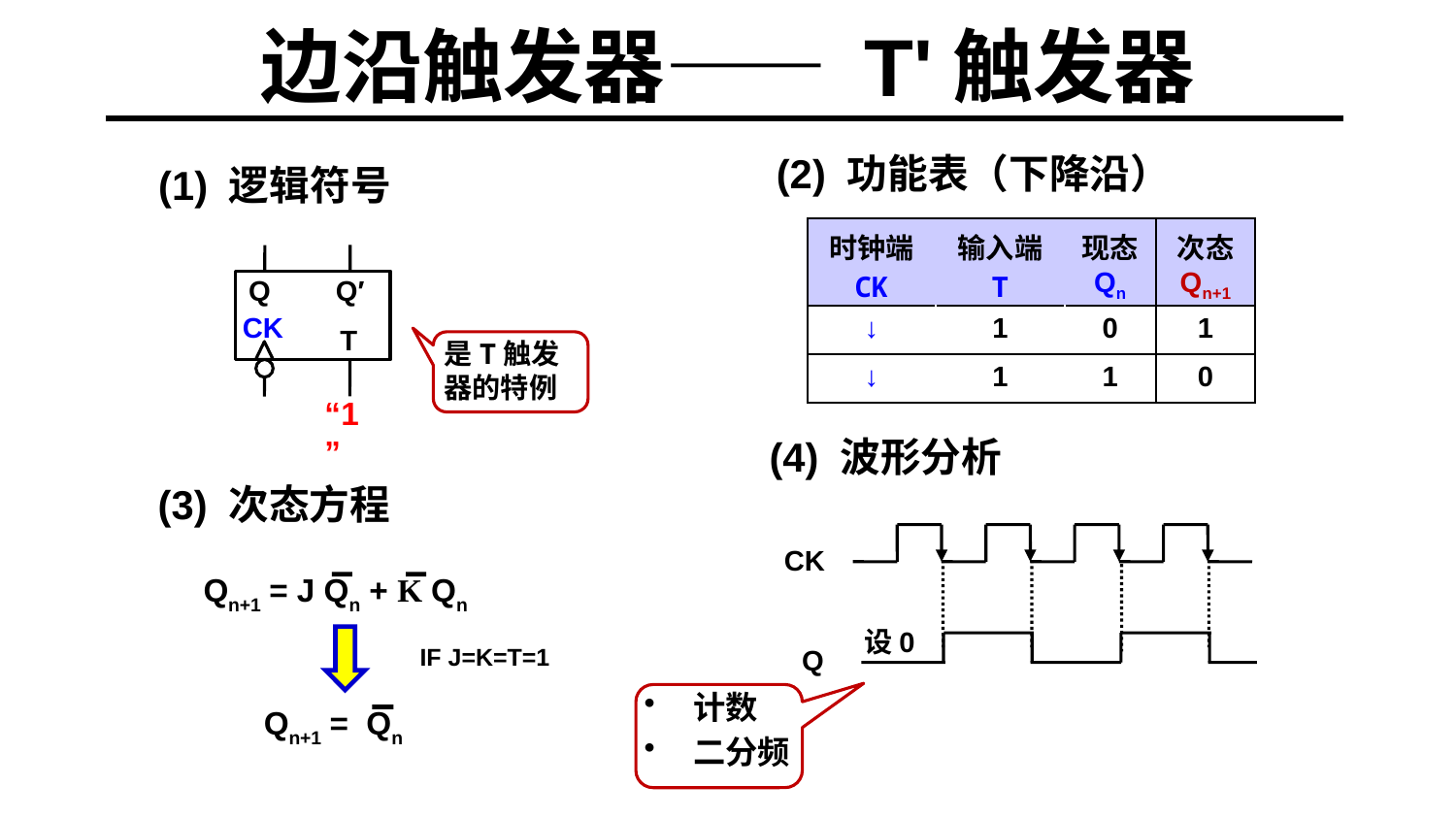

# 边沿触发器—— T'触发器
(2) 功能表（下降沿）
(1) 逻辑符号
| 时钟端 CK | 输入端 T | 现态 Qn | 次态 Qn+1 |
| --- | --- | --- | --- |
| ↓ | 1 | 0 | 1 |
| ↓ | 1 | 1 | 0 |
Q
Q′

CK
T

是T触发器的特例

“1”
(4) 波形分析
(3) 次态方程

CK

Qn+1 = J Qn + K Qn

设0

IF J=K=T=1
Q
 计数
 二分频

Qn+1 =  Qn

13